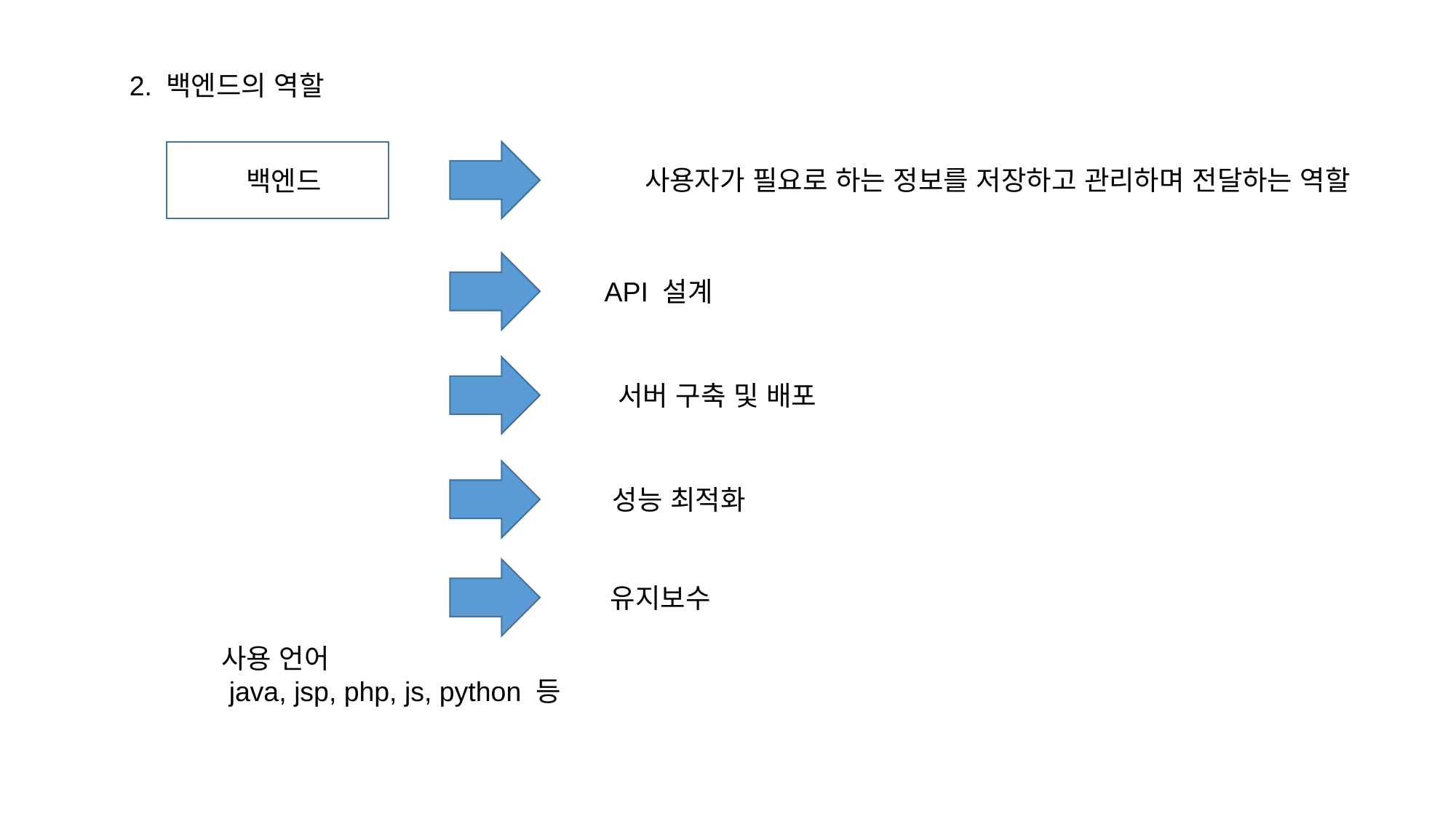

2. 백엔드의 역할
 백엔드

사용자가 필요로 하는 정보를 저장하고 관리하며 전달하는 역할

API 설계

서버 구축 및 배포

성능 최적화

유지보수
사용 언어
 java, jsp, php, js, python 등